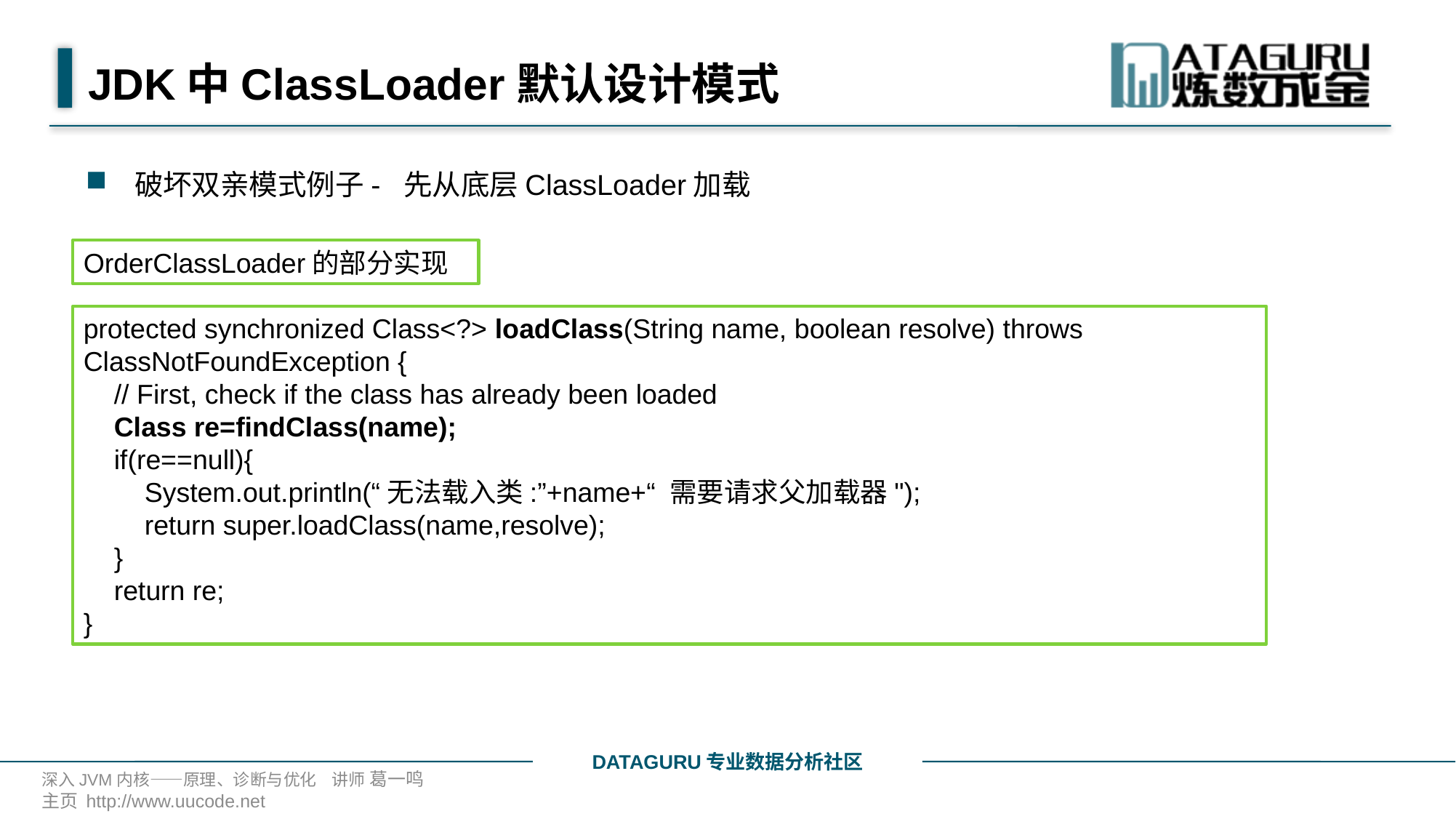

# JDK中ClassLoader默认设计模式
破坏双亲模式例子-  先从底层ClassLoader加载
OrderClassLoader的部分实现
protected synchronized Class<?> loadClass(String name, boolean resolve) throws ClassNotFoundException {
    // First, check if the class has already been loaded
    Class re=findClass(name);
    if(re==null){
        System.out.println(“无法载入类:”+name+“ 需要请求父加载器");
        return super.loadClass(name,resolve);
    }
    return re;
}